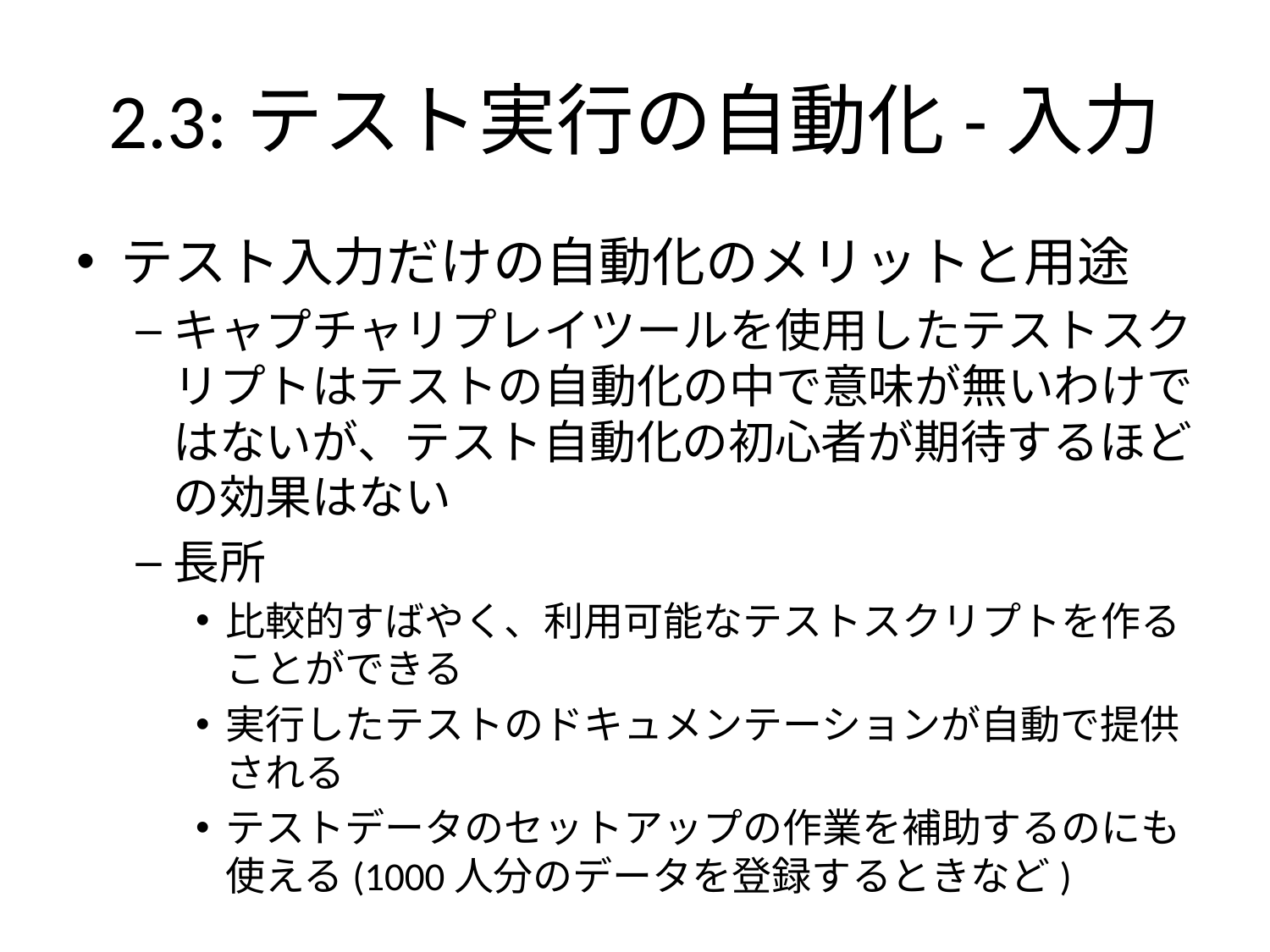

# 2.3:テスト実行の自動化-入力
テスト入力だけの自動化のメリットと用途
キャプチャリプレイツールを使用したテストスクリプトはテストの自動化の中で意味が無いわけではないが、テスト自動化の初心者が期待するほどの効果はない
長所
比較的すばやく、利用可能なテストスクリプトを作ることができる
実行したテストのドキュメンテーションが自動で提供される
テストデータのセットアップの作業を補助するのにも使える(1000人分のデータを登録するときなど)